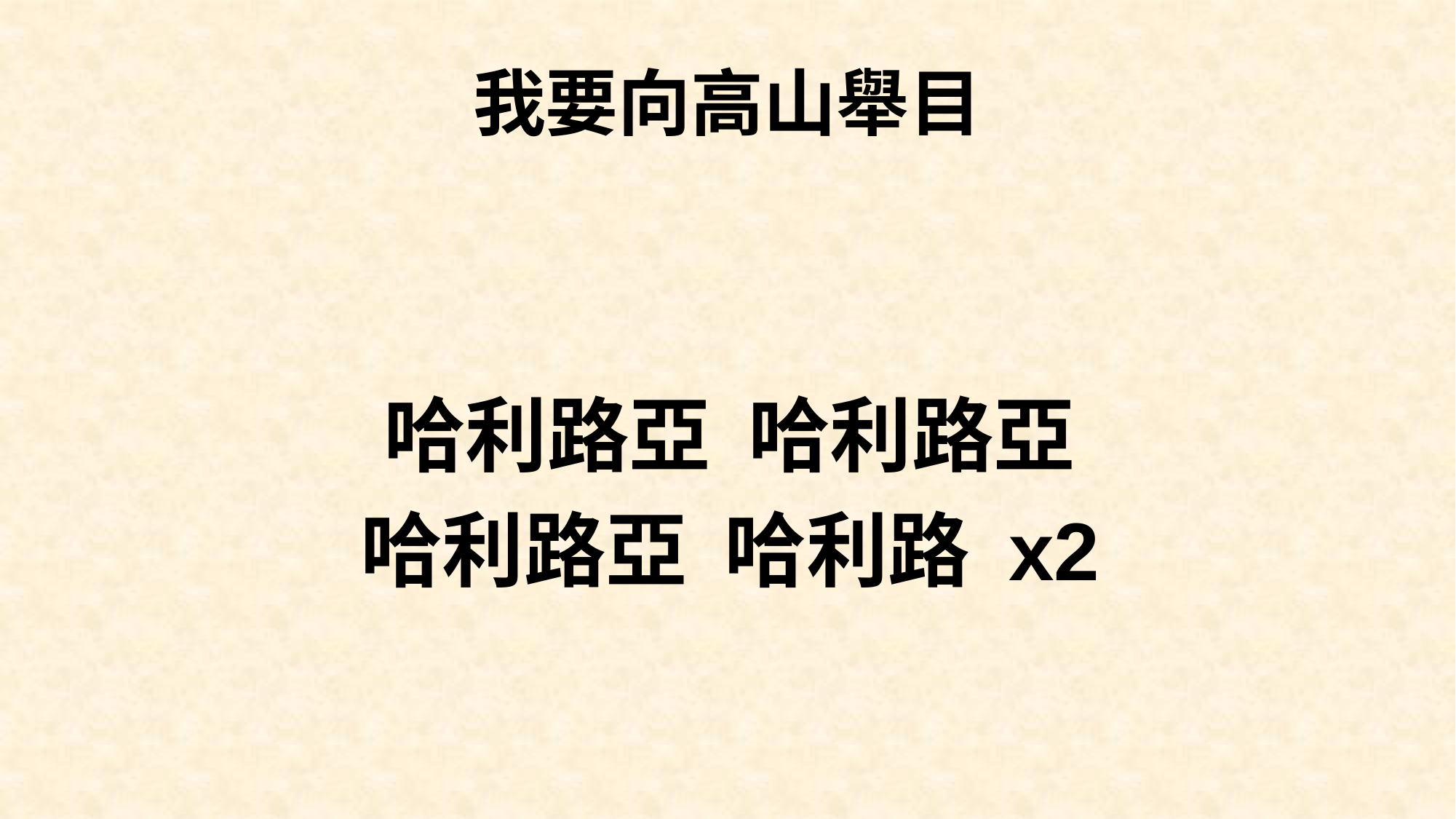

# 我要向高山舉目
哈利路亞  哈利路亞
哈利路亞  哈利路 x2